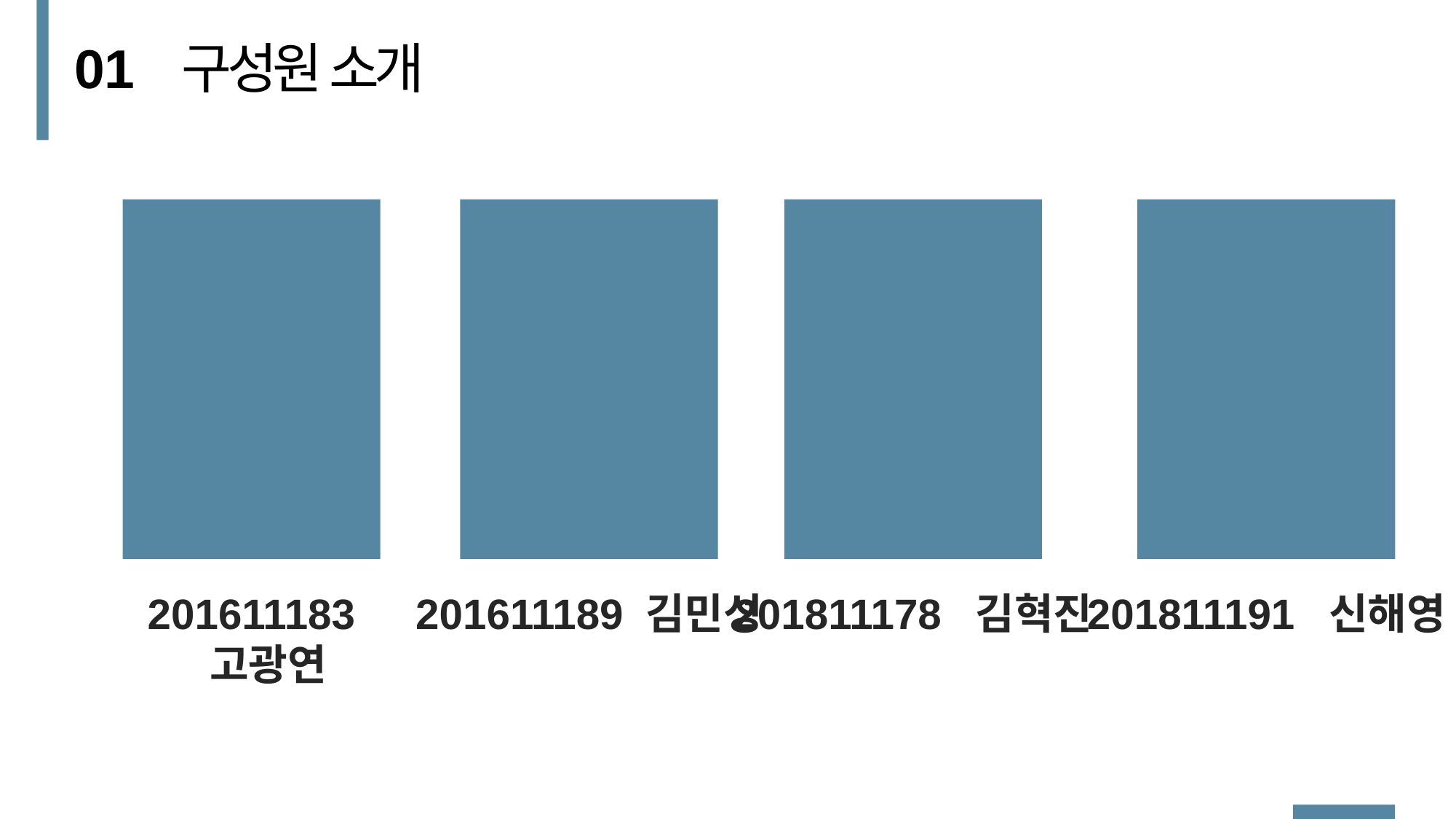

01
구성원 소개

201611183   고광연
201611189 김민성
201811178  김혁진
201811191  신해영